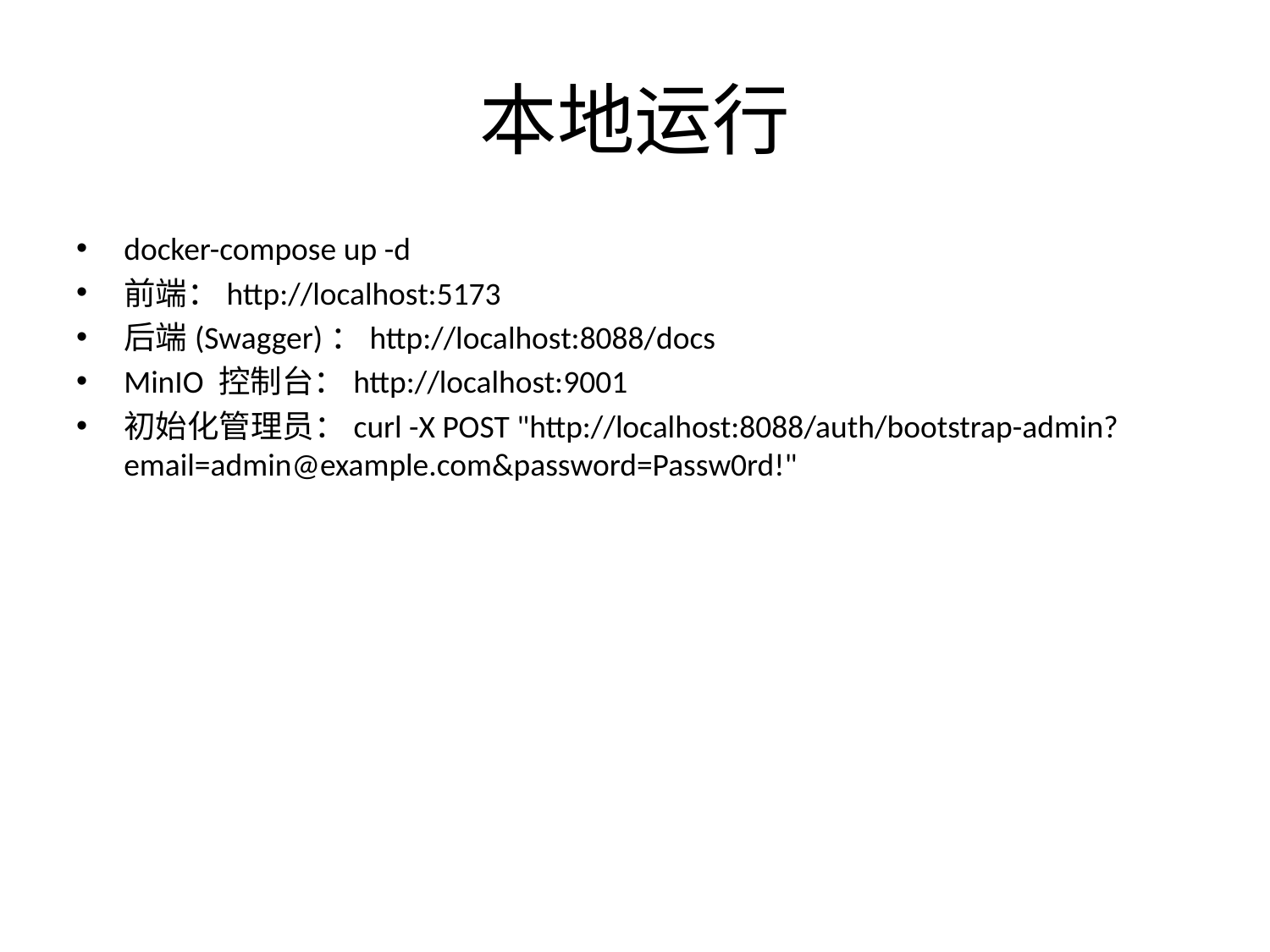

# 本地运行
docker-compose up -d
前端：http://localhost:5173
后端(Swagger)：http://localhost:8088/docs
MinIO 控制台：http://localhost:9001
初始化管理员：curl -X POST "http://localhost:8088/auth/bootstrap-admin?email=admin@example.com&password=Passw0rd!"